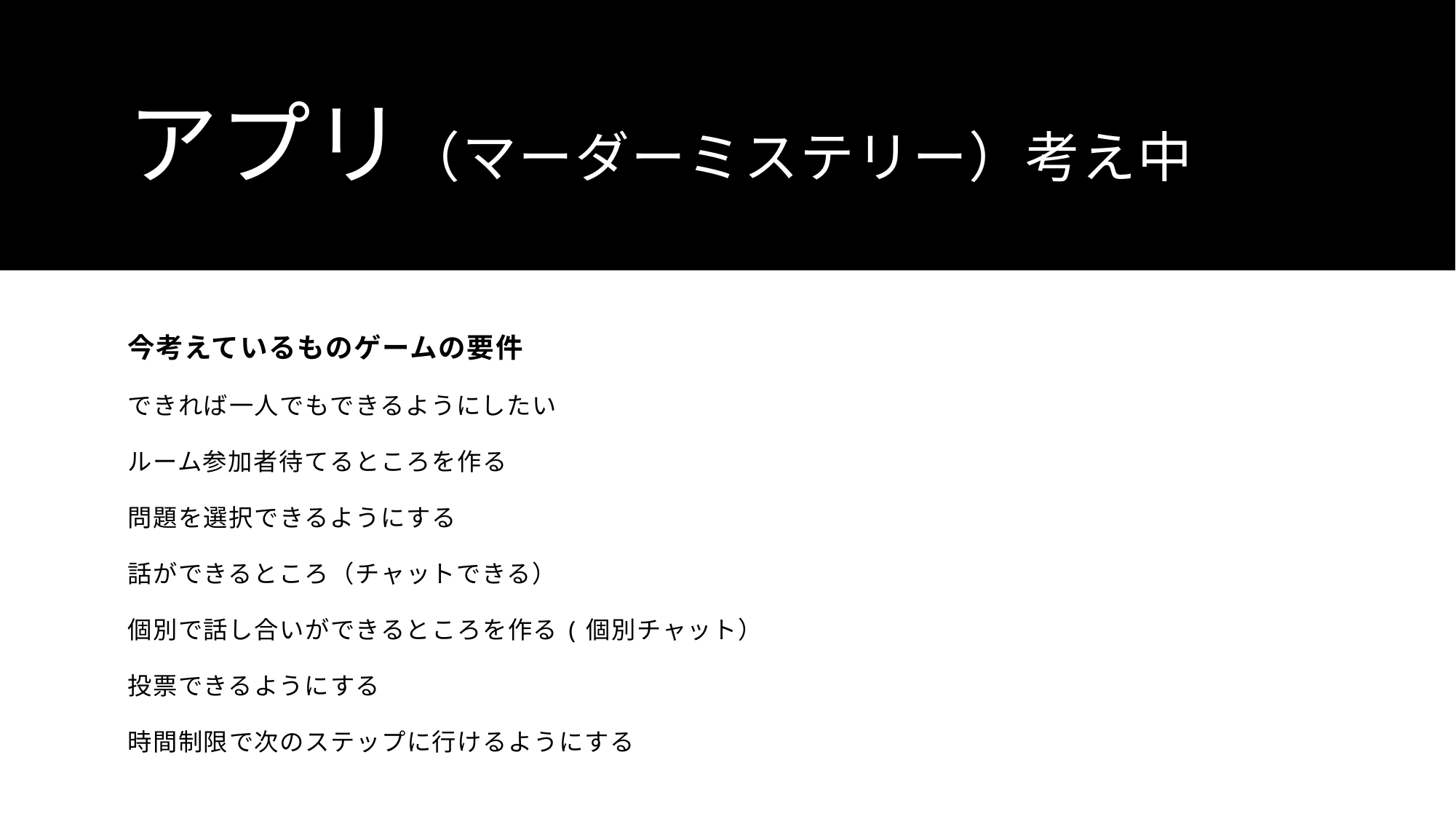

# アプリ（マーダーミステリー）考え中
今考えているものゲームの要件
できれば一人でもできるようにしたい
ルーム参加者待てるところを作る
問題を選択できるようにする
話ができるところ（チャットできる）
個別で話し合いができるところを作る(個別チャット）
投票できるようにする
時間制限で次のステップに行けるようにする